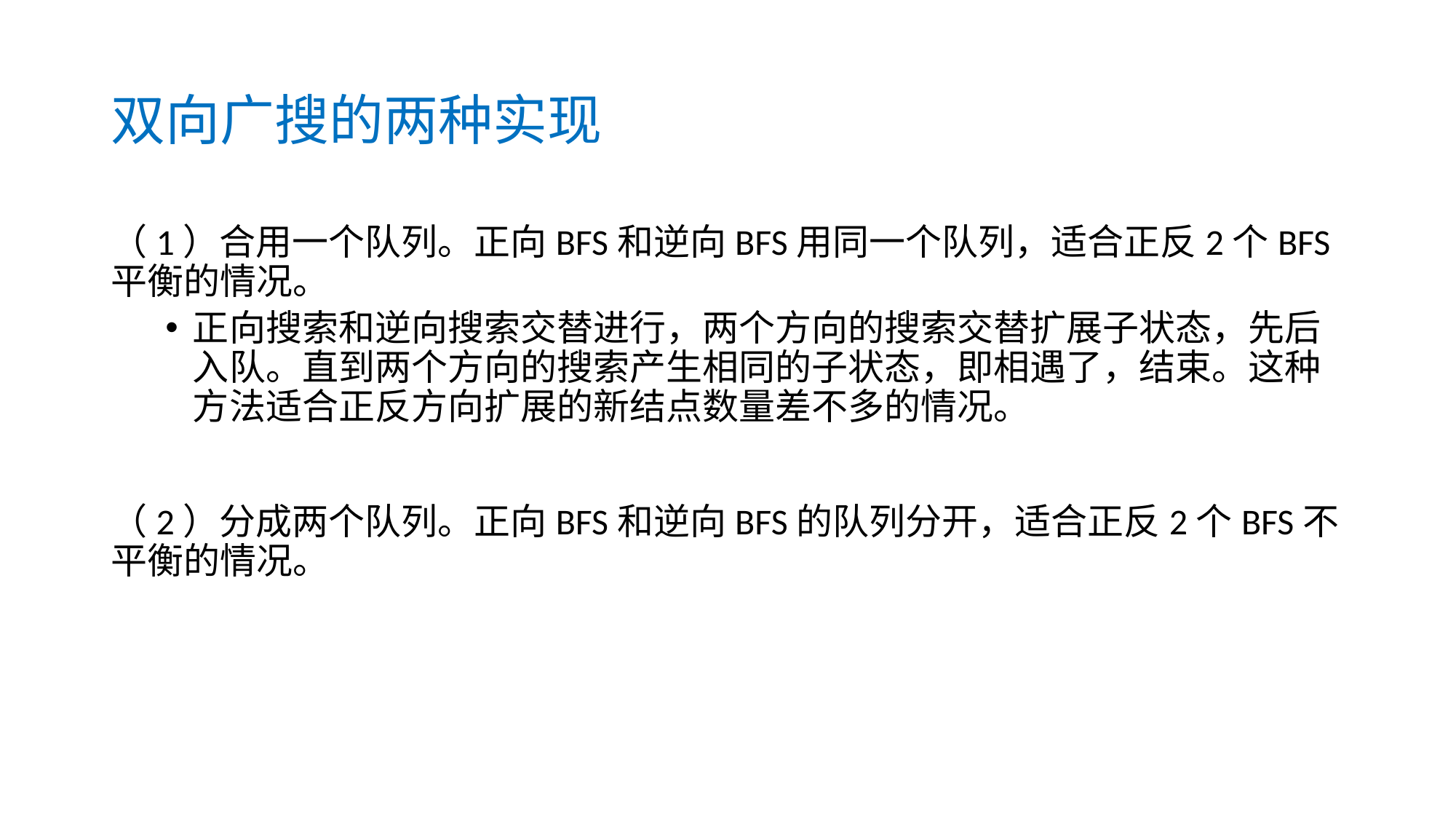

# 双向广搜的两种实现
（1）合用一个队列。正向BFS和逆向BFS用同一个队列，适合正反2个BFS平衡的情况。
正向搜索和逆向搜索交替进行，两个方向的搜索交替扩展子状态，先后入队。直到两个方向的搜索产生相同的子状态，即相遇了，结束。这种方法适合正反方向扩展的新结点数量差不多的情况。

（2）分成两个队列。正向BFS和逆向BFS的队列分开，适合正反2个BFS不平衡的情况。